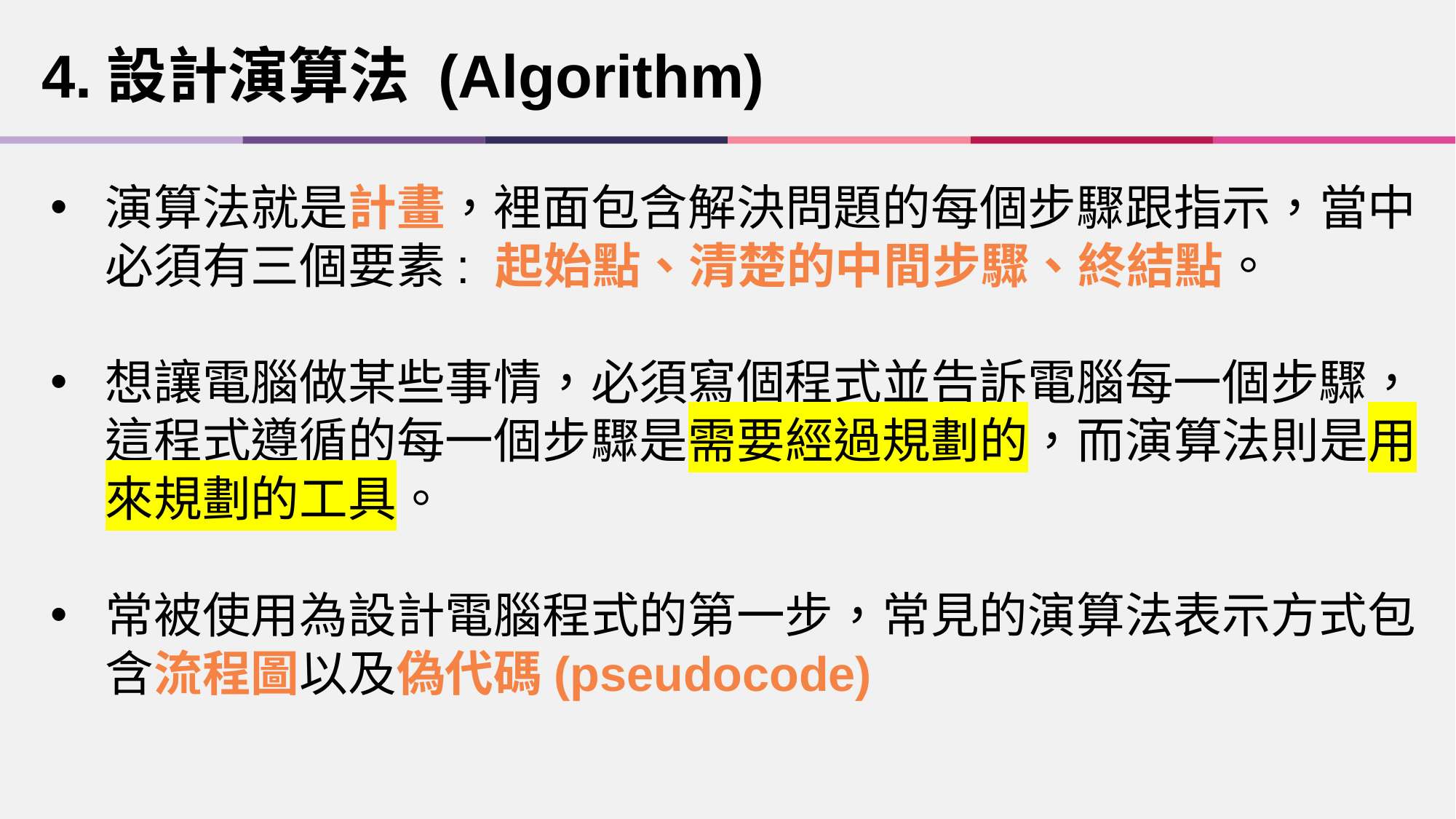

4.設計演算法 (Algorithm)
演算法就是計畫，裡面包含解決問題的每個步驟跟指示，當中必須有三個要素: 起始點、清楚的中間步驟、終結點。

想讓電腦做某些事情，必須寫個程式並告訴電腦每一個步驟，這程式遵循的每一個步驟是需要經過規劃的，而演算法則是用來規劃的工具。

常被使用為設計電腦程式的第一步，常見的演算法表示方式包含流程圖以及偽代碼(pseudocode)